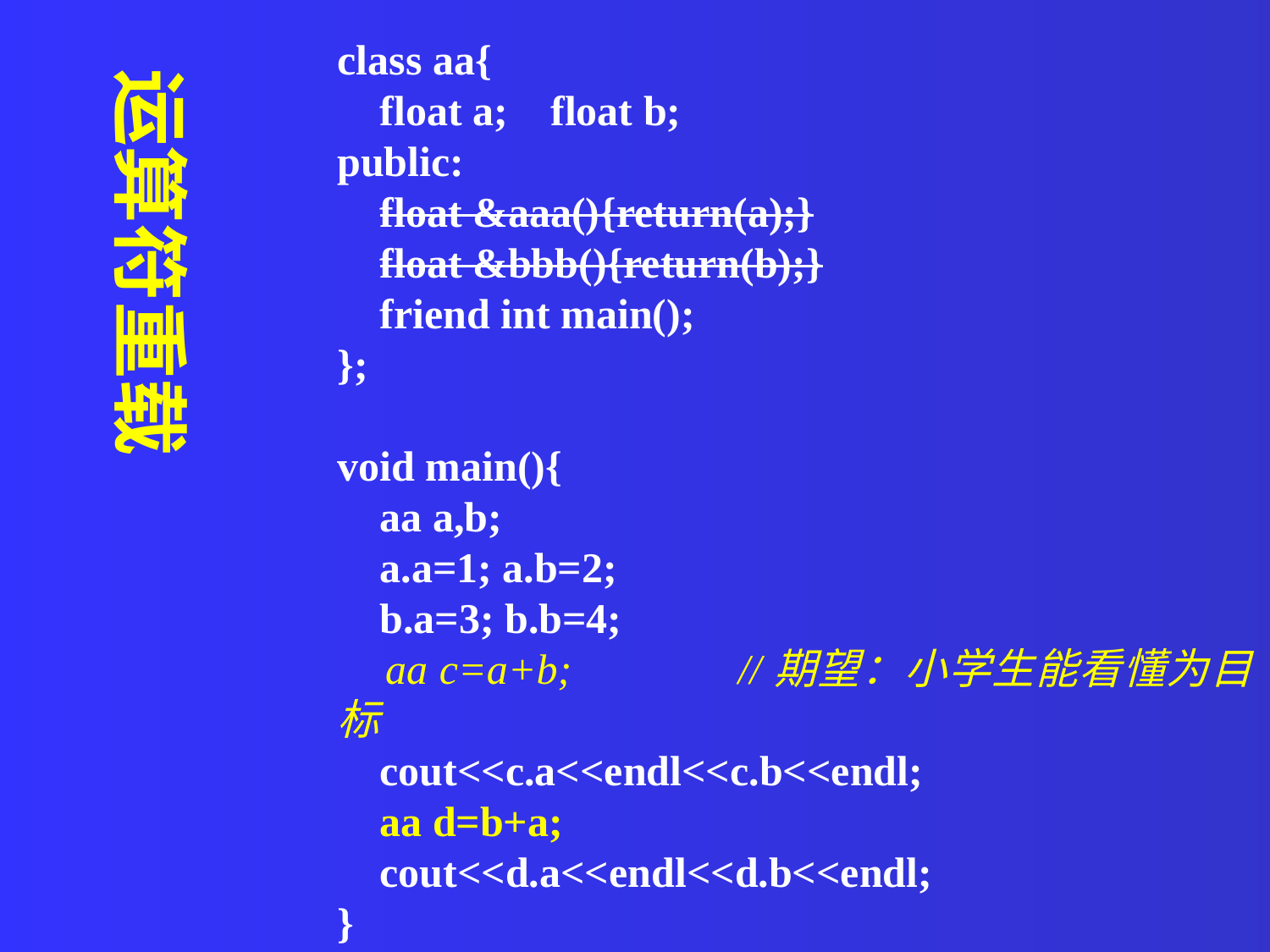

class aa{
    float a;    float b;
public:
    float &aaa(){return(a);}
    float &bbb(){return(b);}
    friend int main();
};

void main(){
    aa a,b;
    a.a=1; a.b=2;
    b.a=3; b.b=4;
    aa c=a+b;              //期望：小学生能看懂为目标
    cout<<c.a<<endl<<c.b<<endl;
    aa d=b+a;
    cout<<d.a<<endl<<d.b<<endl;
}
运算符重载